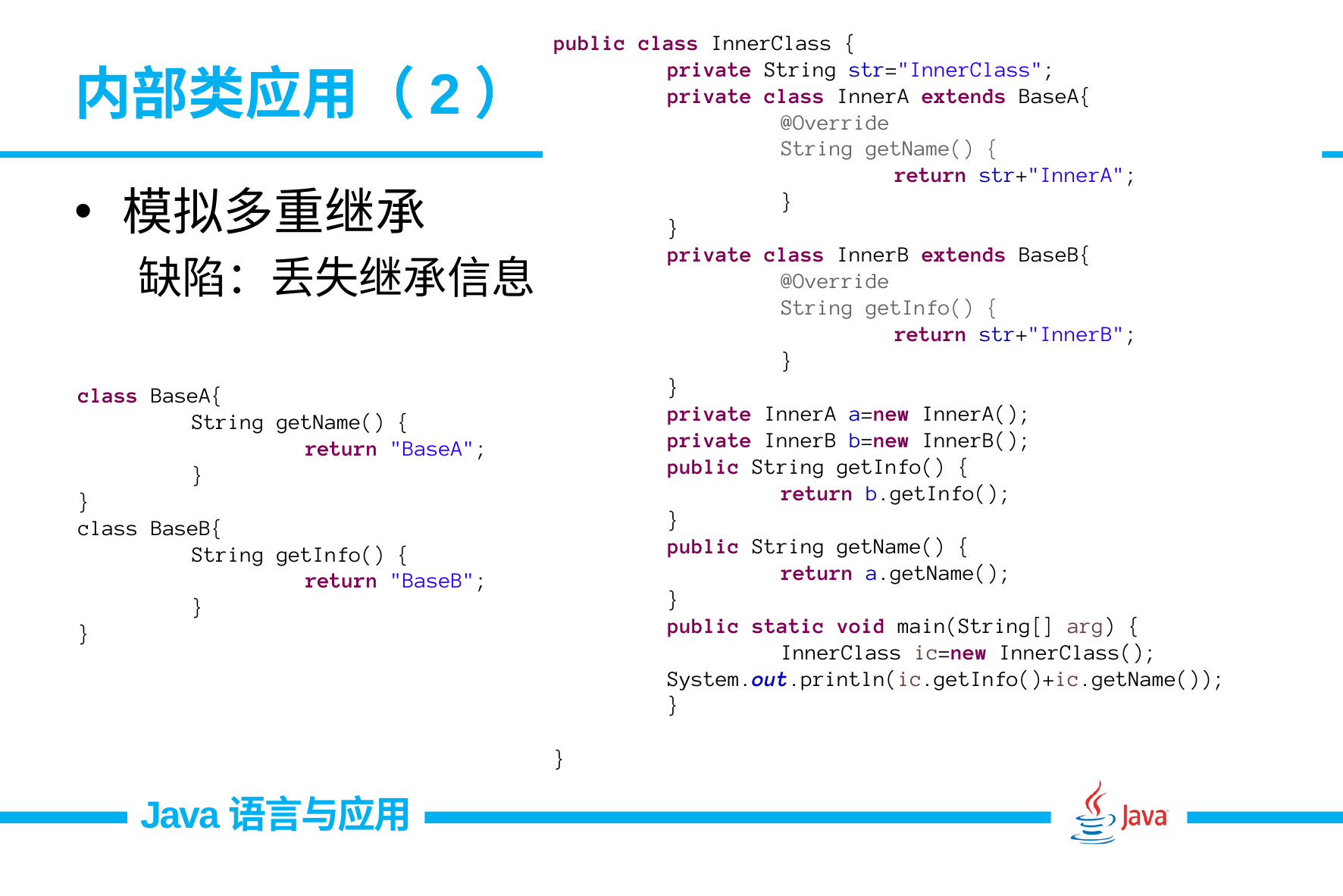

public class InnerClass {	private String str="InnerClass";	private class InnerA extends BaseA{		@Override		String getName() {			return str+"InnerA";		}	}	private class InnerB extends BaseB{		@Override		String getInfo() {			return str+"InnerB";		}	}	private InnerA a=new InnerA();	private InnerB b=new InnerB();	public String getInfo() {		return b.getInfo();	}	public String getName() {		return a.getName();	}	public static void main(String[] arg) {		InnerClass ic=new InnerClass();	System.out.println(ic.getInfo()+ic.getName());	} }
# 内部类应用（2）
模拟多重继承
缺陷：丢失继承信息
class BaseA{		String getName() {		return "BaseA";	}}class BaseB{		String getInfo() {		return "BaseB";	}}